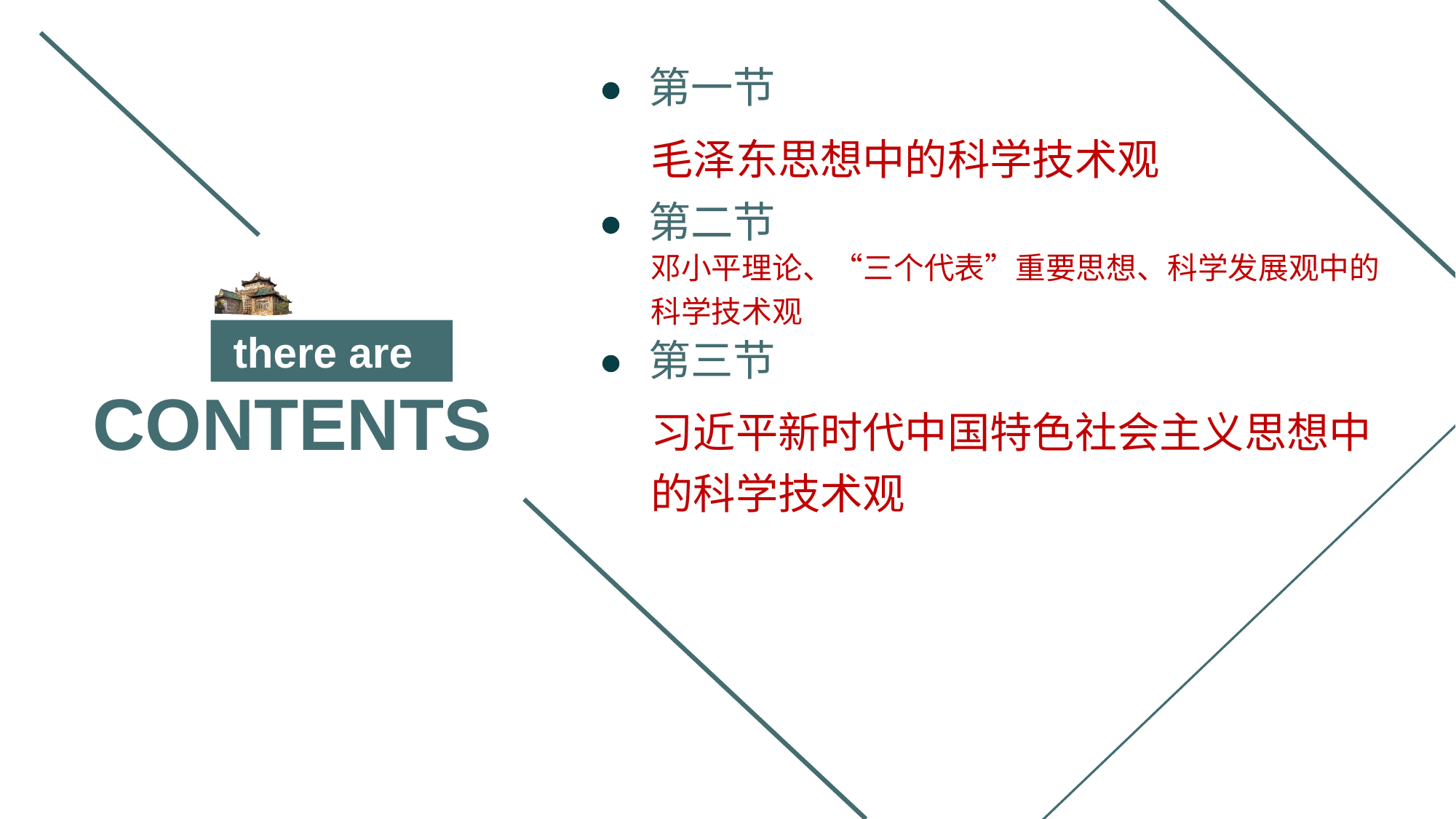

毛泽东思想中的科学技术观
邓小平理论、“三个代表”重要思想、科学发展观中的科学技术观
习近平新时代中国特色社会主义思想中的科学技术观